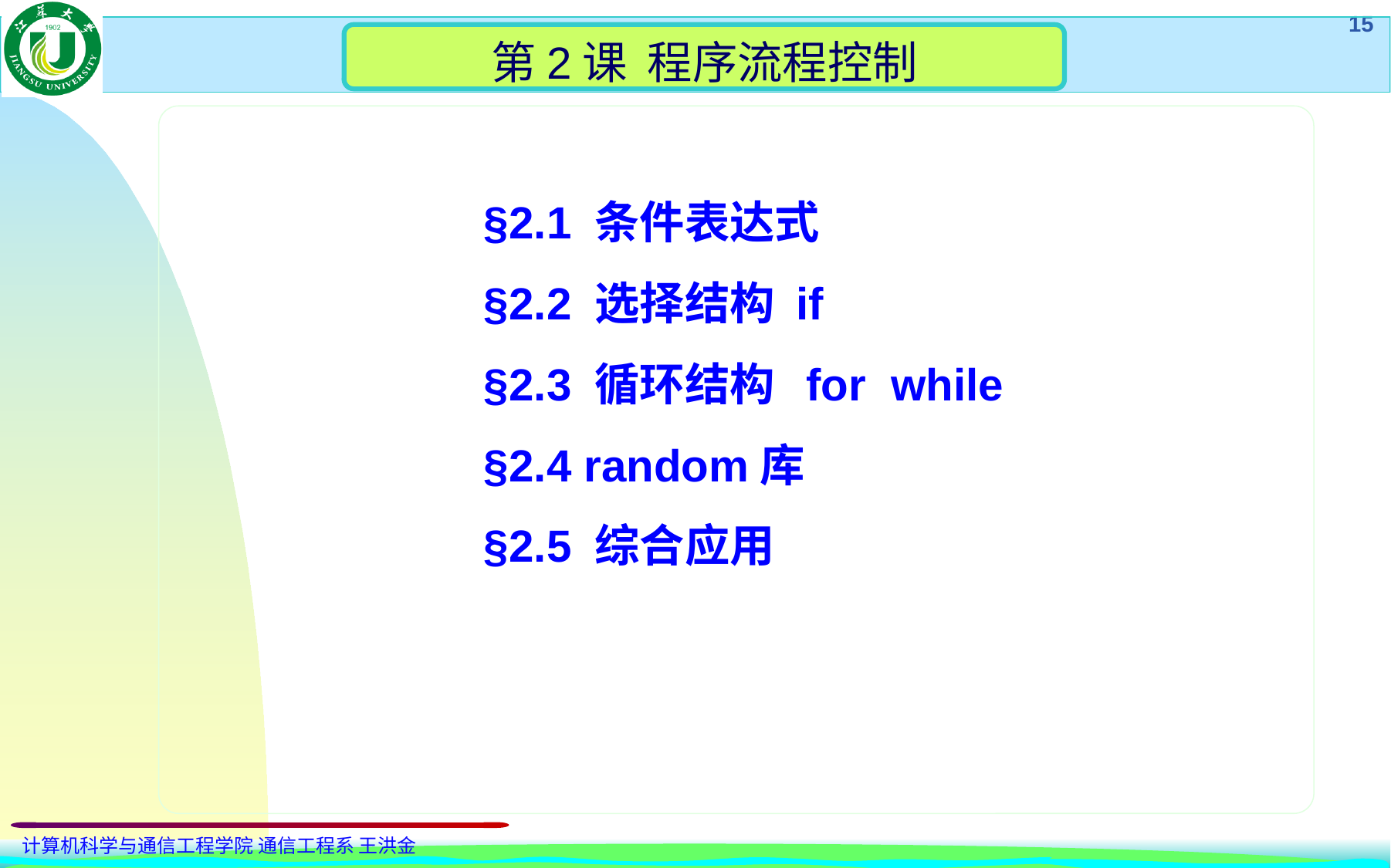

第2课  程序流程控制

§2.1 条件表达式
§2.2 选择结构 if
§2.3 循环结构  for  while
§2.4 random库
§2.5 综合应用